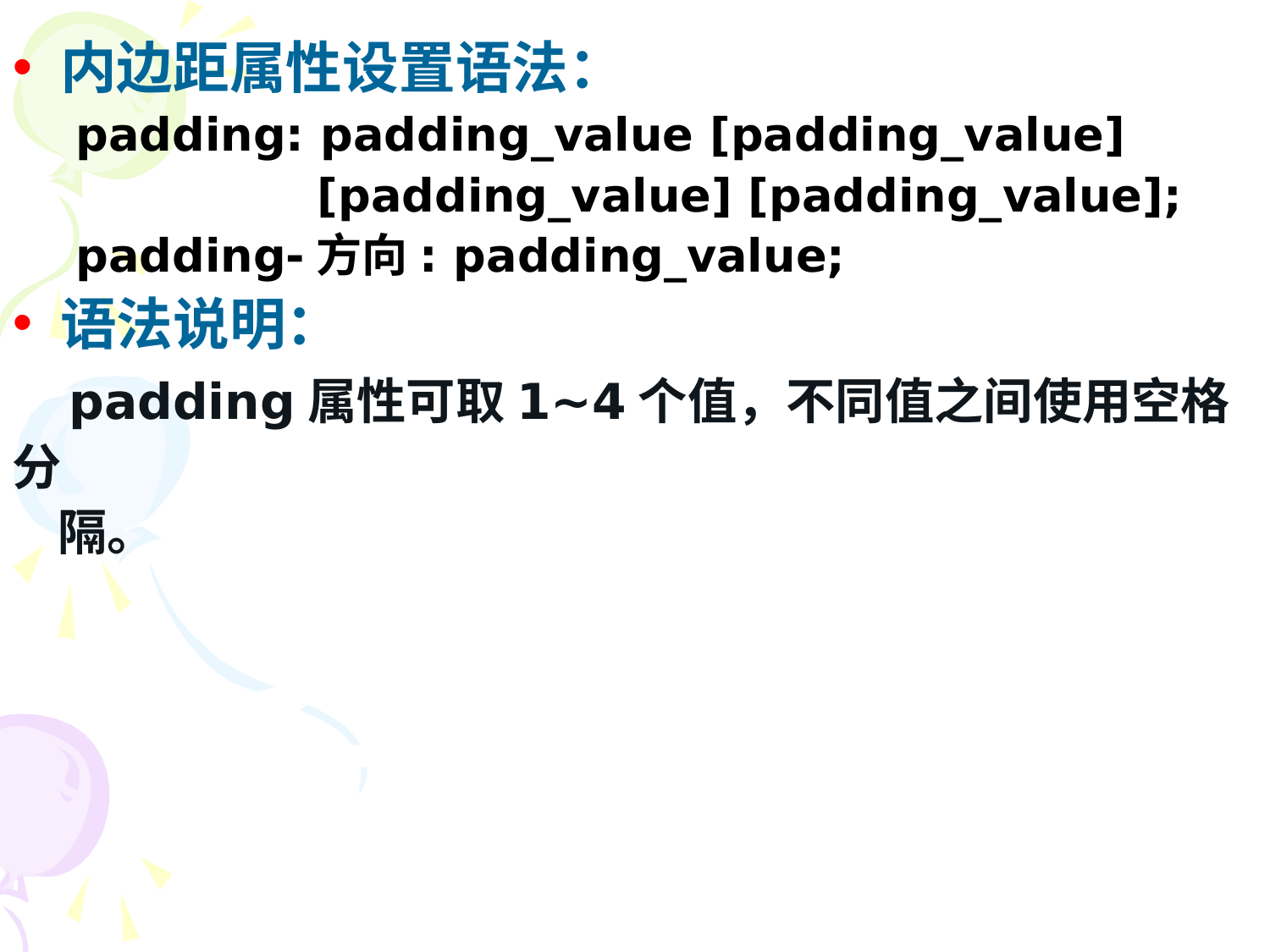

内边距属性设置语法：
padding: padding_value [padding_value]
               [padding_value] [padding_value];
padding-方向: padding_value;
语法说明：
   padding属性可取1~4个值，不同值之间使用空格分
   隔。